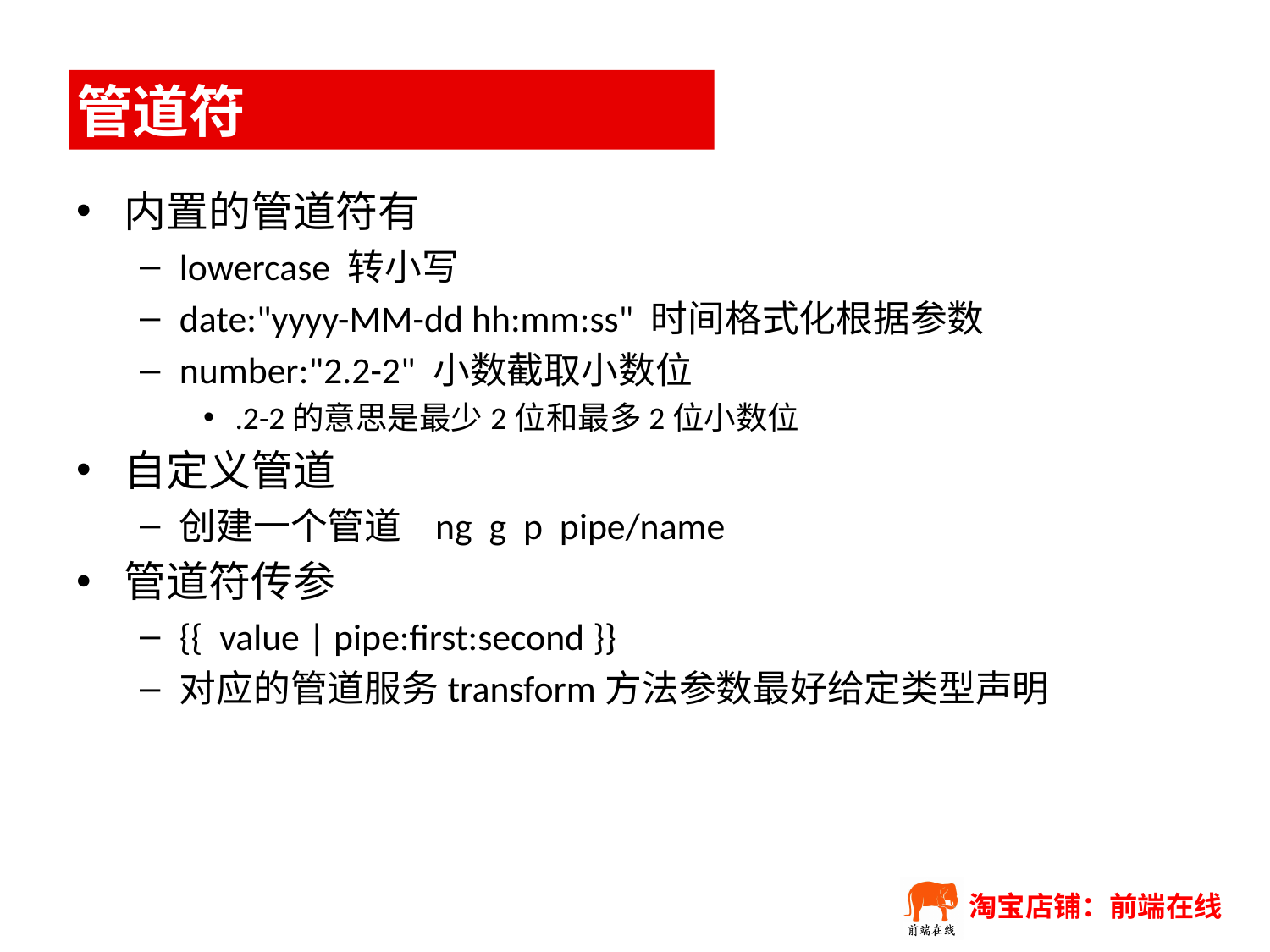

# 管道符
内置的管道符有
lowercase 转小写
date:"yyyy-MM-dd hh:mm:ss" 时间格式化根据参数
number:"2.2-2" 小数截取小数位
.2-2的意思是最少2位和最多2位小数位
自定义管道
创建一个管道   ng  g  p  pipe/name
管道符传参
{{  value | pipe:first:second }}
对应的管道服务transform方法参数最好给定类型声明